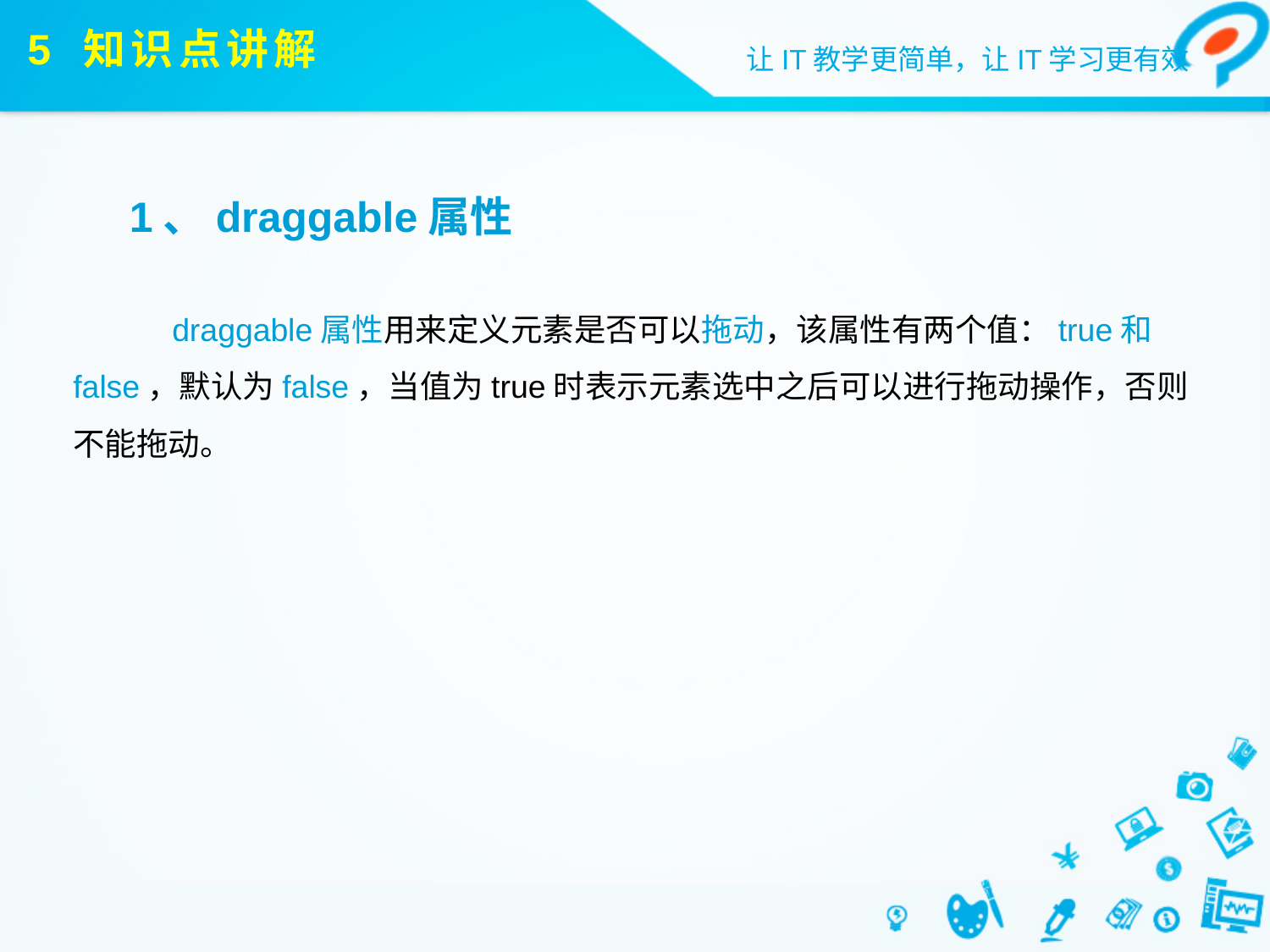

# 5 知识点讲解
1、draggable属性

    draggable属性用来定义元素是否可以拖动，该属性有两个值：true和false，默认为false，当值为true时表示元素选中之后可以进行拖动操作，否则不能拖动。